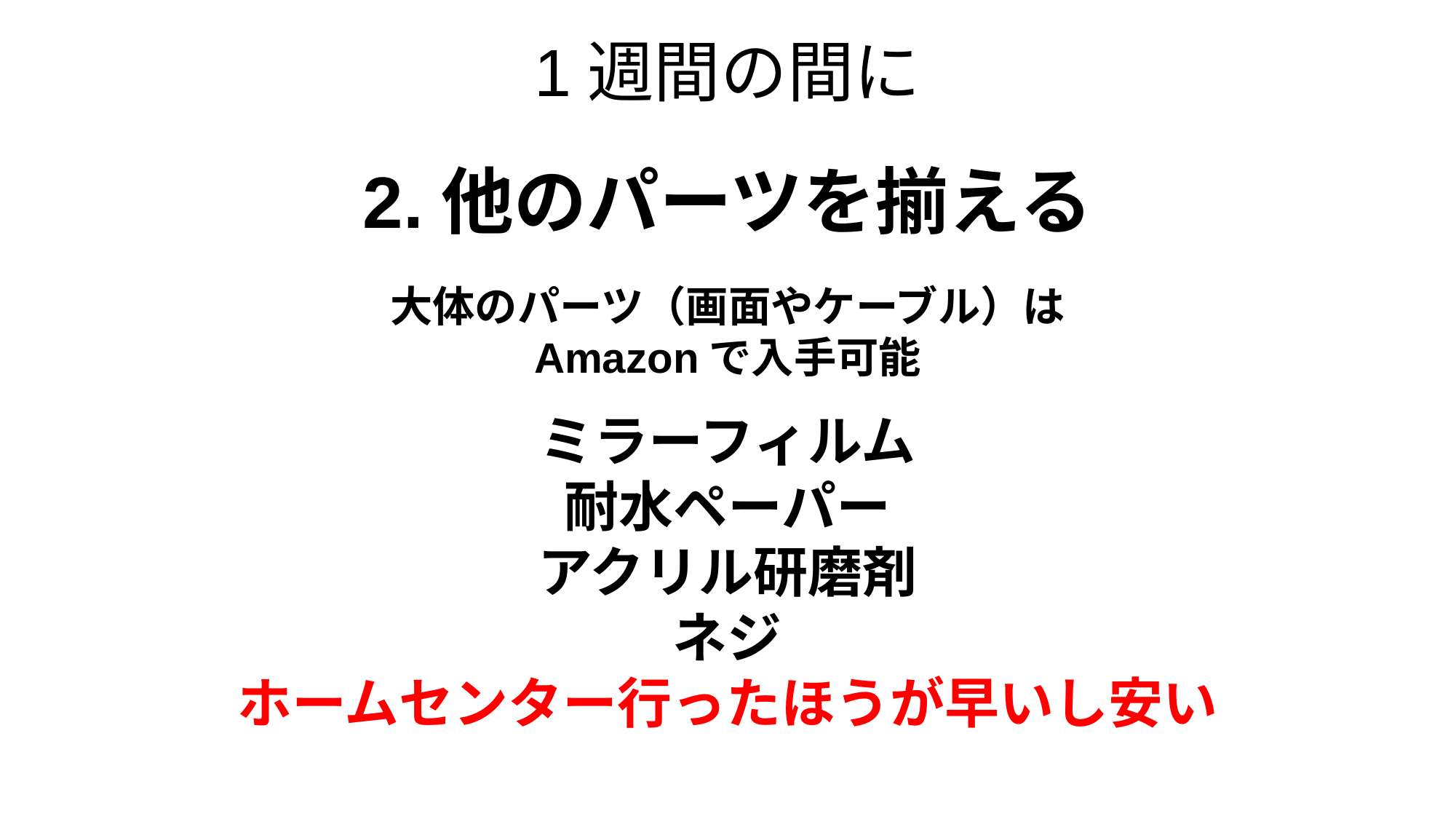

# 1週間の間に
2.他のパーツを揃える

大体のパーツ（画面やケーブル）は
Amazonで入手可能

ミラーフィルム
耐水ペーパー
アクリル研磨剤
ネジ
ホームセンター行ったほうが早いし安い